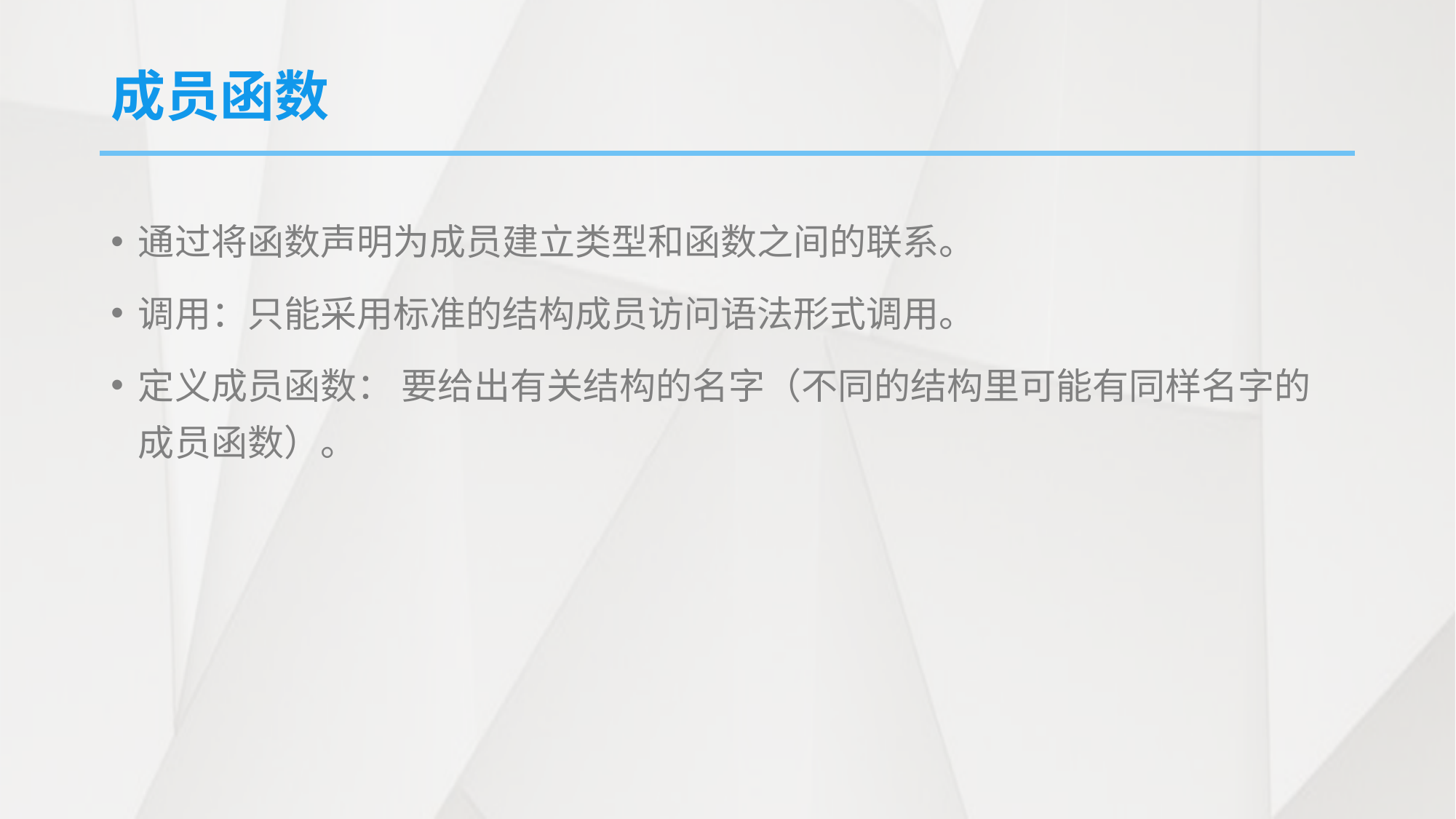

# 成员函数
通过将函数声明为成员建立类型和函数之间的联系。
调用：只能采用标准的结构成员访问语法形式调用。
定义成员函数： 要给出有关结构的名字（不同的结构里可能有同样名字的成员函数）。